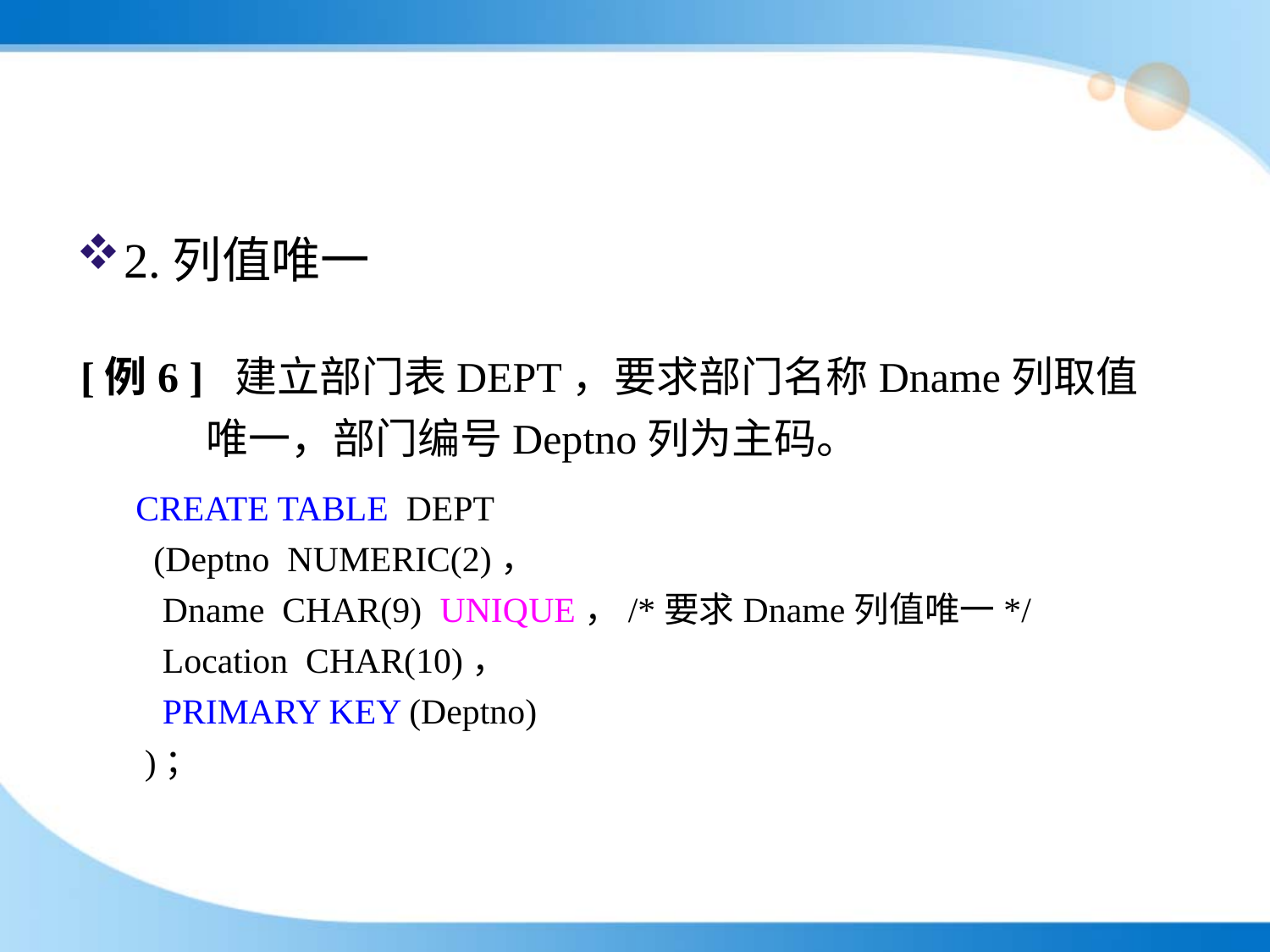

2.列值唯一

[例6 ]  建立部门表DEPT，要求部门名称Dname列取值唯一，部门编号Deptno列为主码。
CREATE TABLE  DEPT
  (Deptno  NUMERIC(2)，
   Dname  CHAR(9)  UNIQUE，/*要求Dname列值唯一*/
   Location  CHAR(10)，
   PRIMARY KEY (Deptno)
 )；